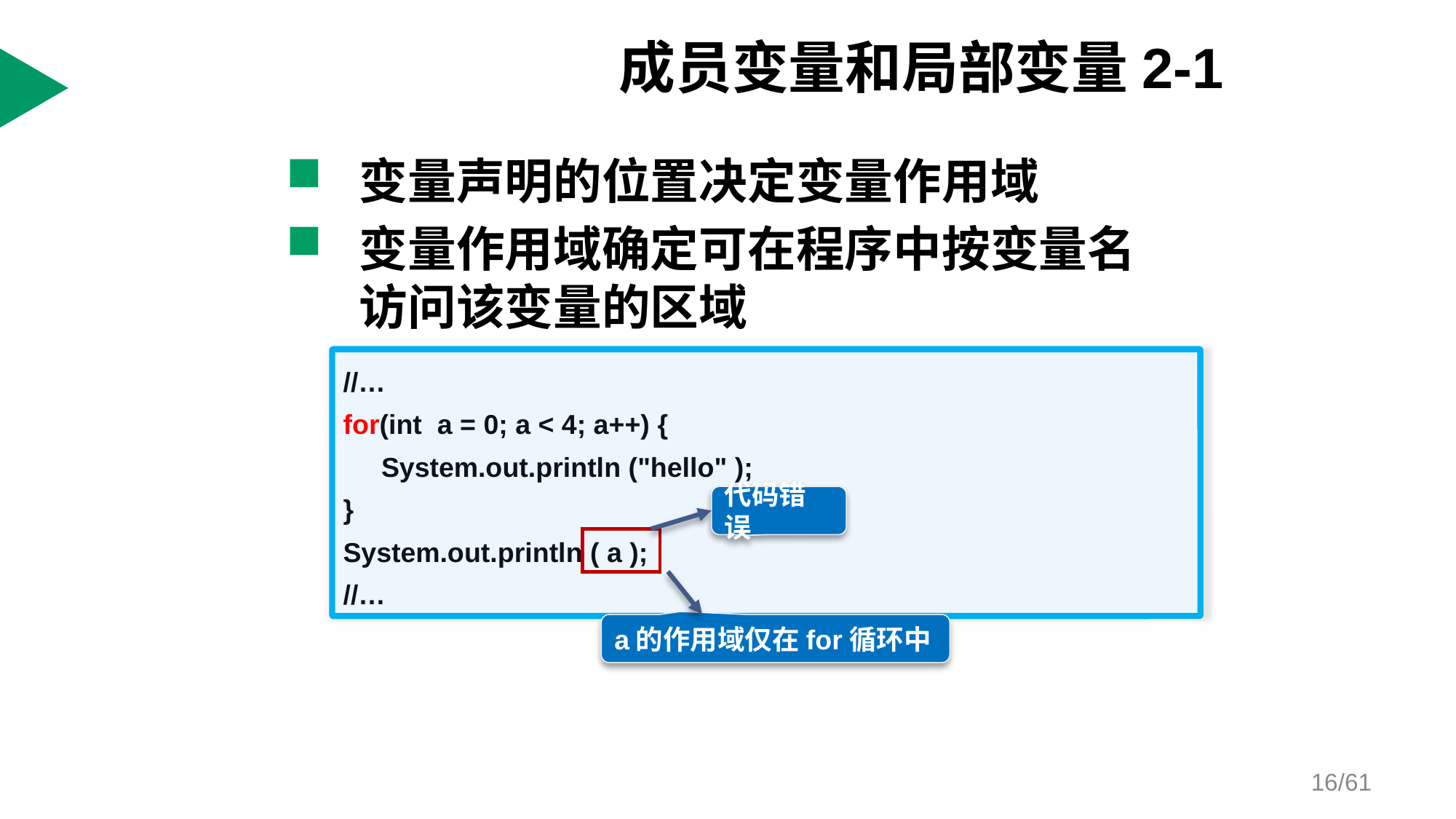

# 成员变量和局部变量2-1
变量声明的位置决定变量作用域
变量作用域确定可在程序中按变量名访问该变量的区域
//…
for(int  a = 0; a < 4; a++) {
     System.out.println ("hello" );
}
System.out.println ( a );
//…
代码错误

a的作用域仅在for循环中
16/61